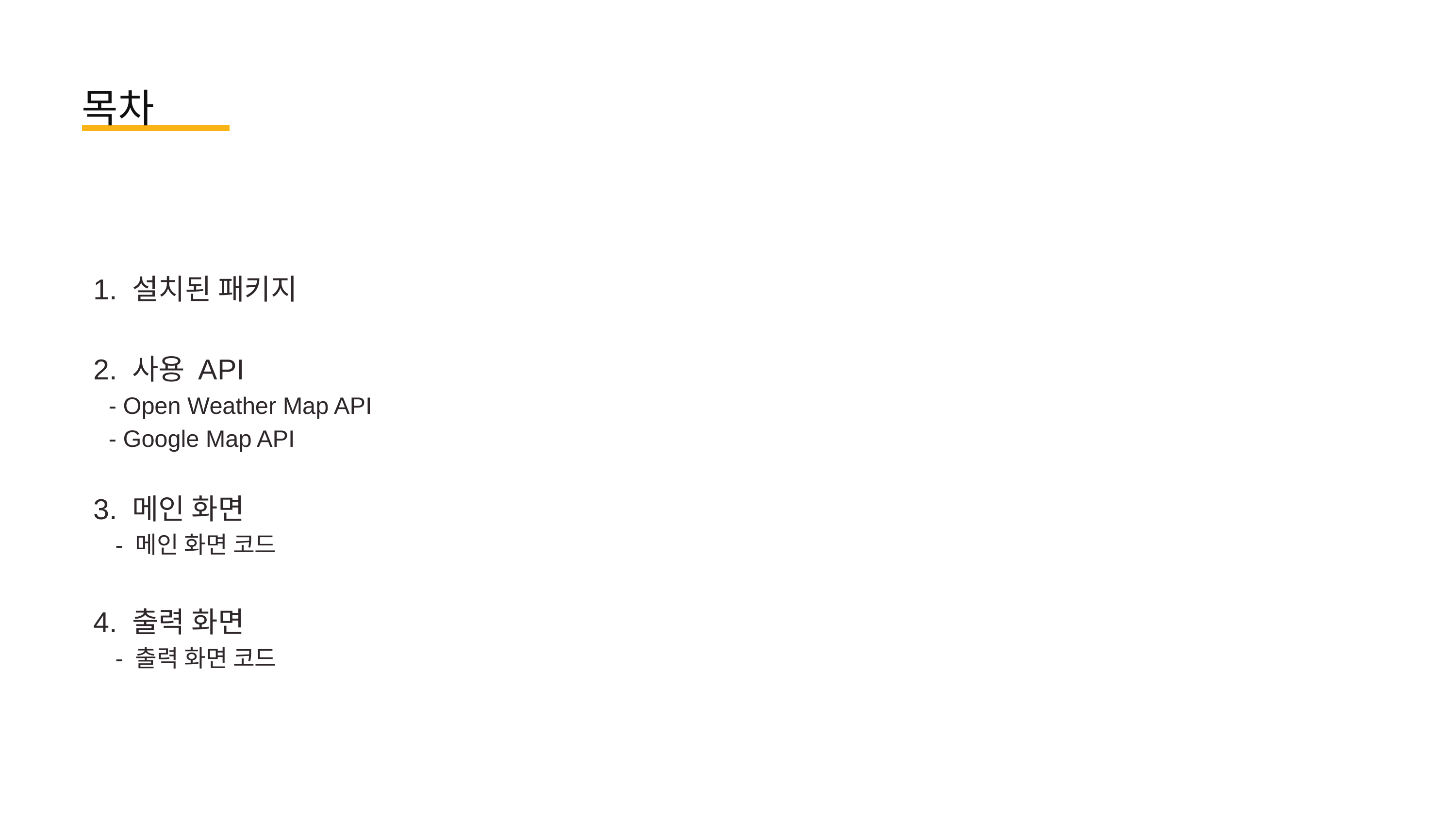

목차

   1. 설치된 패키지

   2. 사용 API
      - Open Weather Map API
      - Google Map API

   3. 메인 화면
       - 메인 화면 코드

   4. 출력 화면
       - 출력 화면 코드